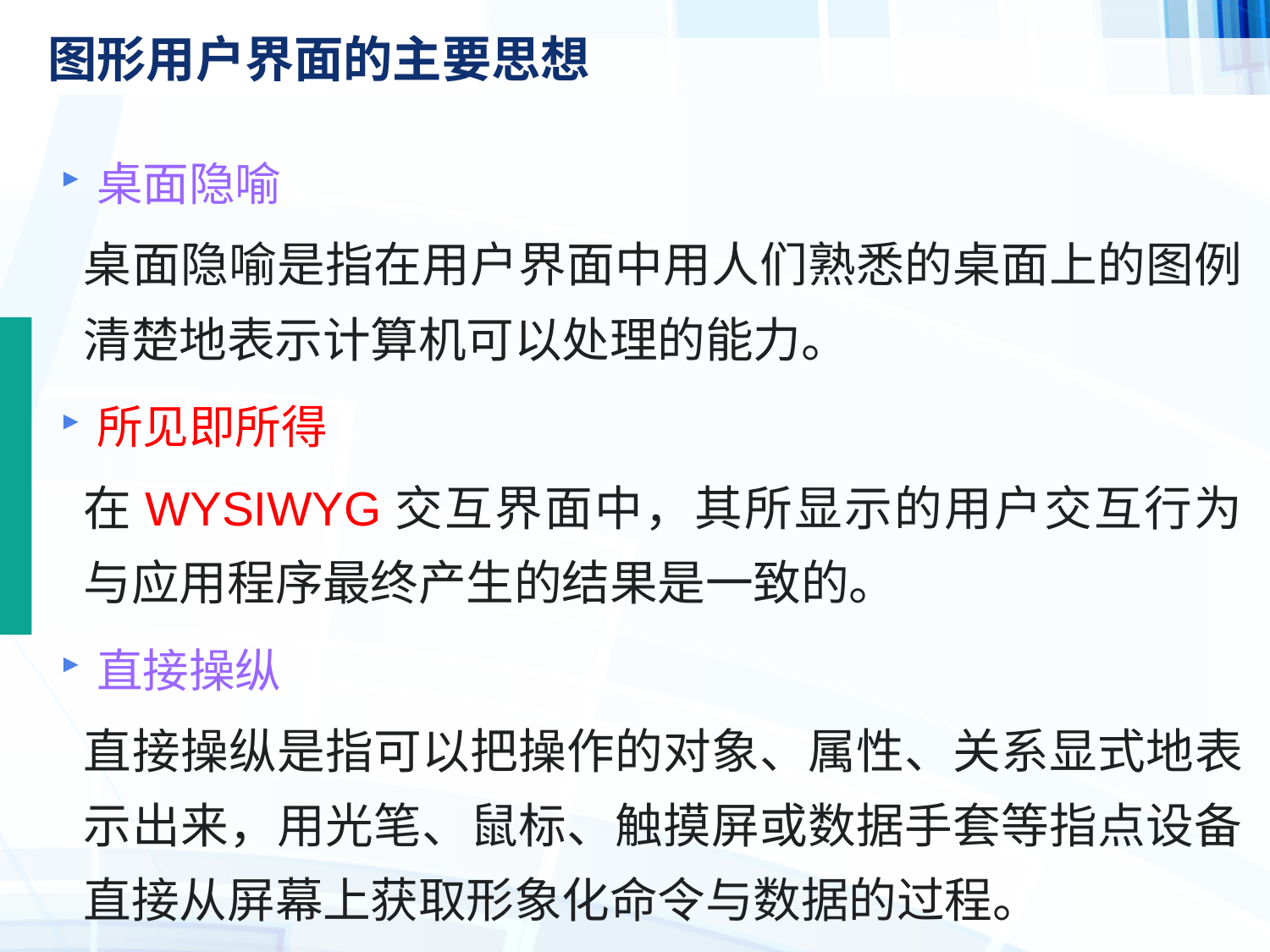

# 图形用户界面的主要思想
桌面隐喻
桌面隐喻是指在用户界面中用人们熟悉的桌面上的图例清楚地表示计算机可以处理的能力。
所见即所得
在WYSIWYG交互界面中，其所显示的用户交互行为与应用程序最终产生的结果是一致的。
直接操纵
直接操纵是指可以把操作的对象、属性、关系显式地表示出来，用光笔、鼠标、触摸屏或数据手套等指点设备直接从屏幕上获取形象化命令与数据的过程。